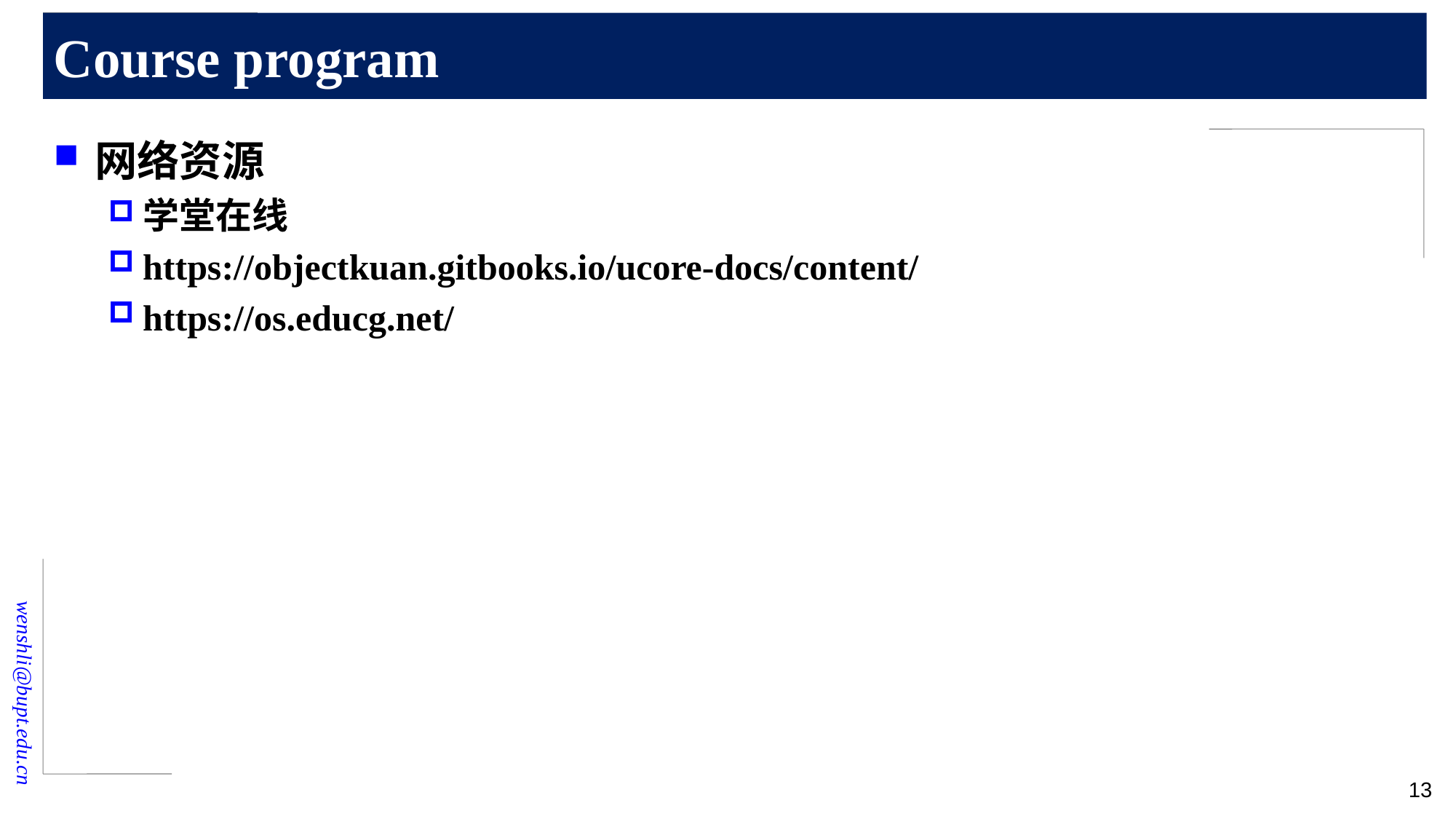

# Course program
网络资源
学堂在线
https://objectkuan.gitbooks.io/ucore-docs/content/
https://os.educg.net/

13